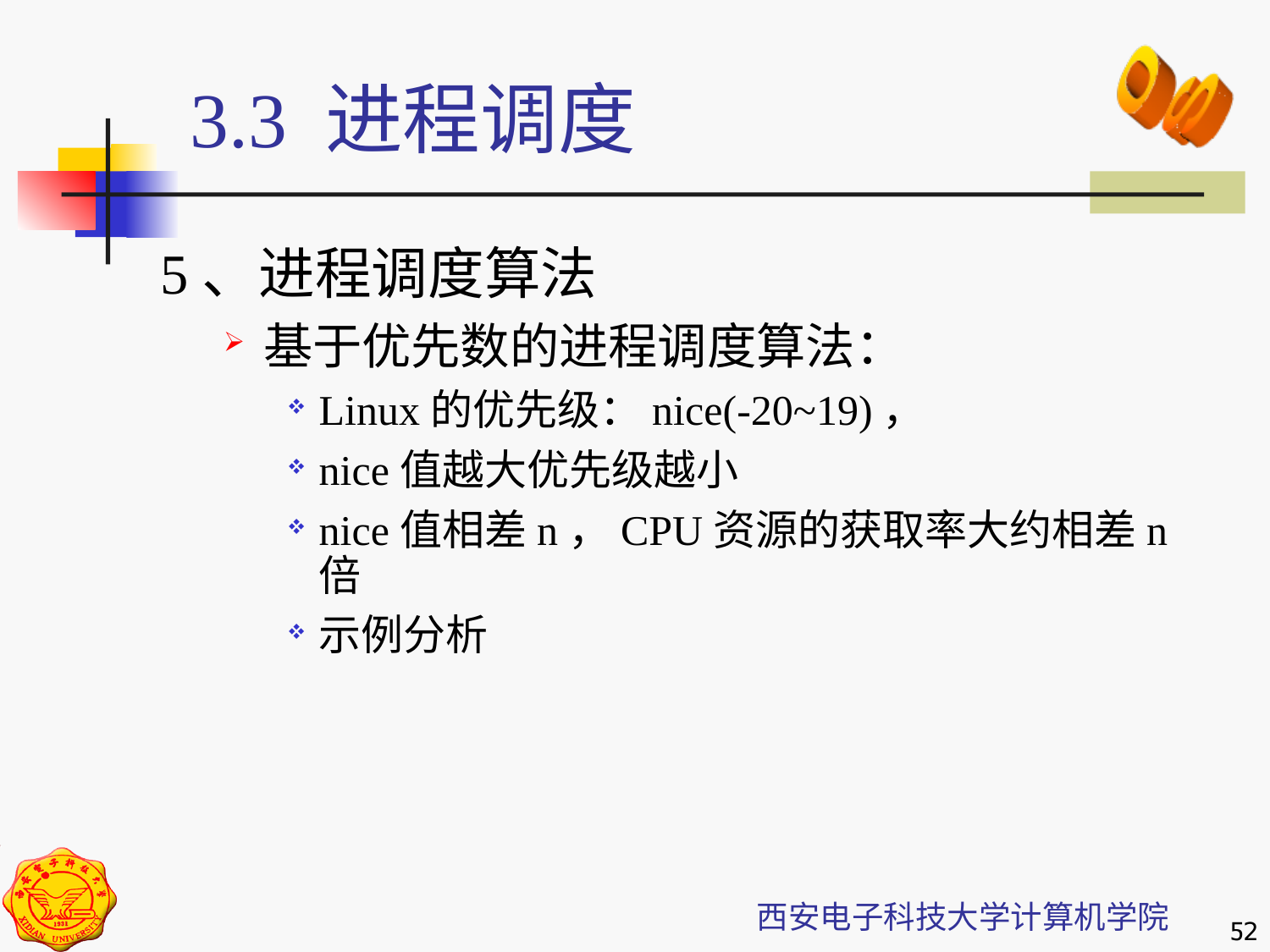

3.3 进程调度
5、进程调度算法
基于优先数的进程调度算法：
Linux的优先级：nice(-20~19)，
nice值越大优先级越小
nice值相差n，CPU资源的获取率大约相差n倍
示例分析

52